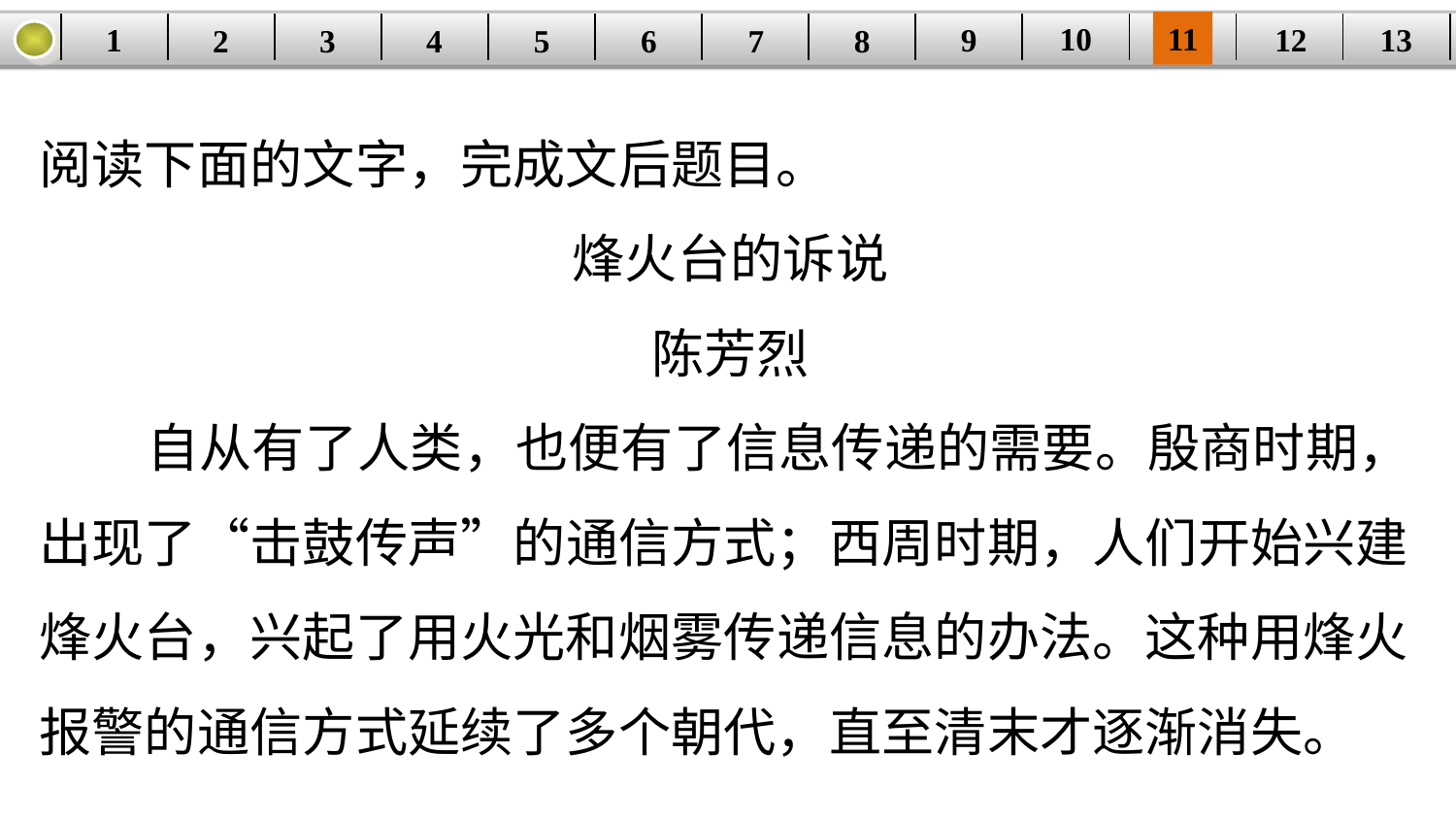

10

11
12
9
13
1
3
4
5
6
8
2
|  |  |  |  |  |  |  |  |  |  |  |  |  |
| --- | --- | --- | --- | --- | --- | --- | --- | --- | --- | --- | --- | --- |
7

阅读下面的文字，完成文后题目。
烽火台的诉说
陈芳烈
        自从有了人类，也便有了信息传递的需要。殷商时期，出现了“击鼓传声”的通信方式；西周时期，人们开始兴建烽火台，兴起了用火光和烟雾传递信息的办法。这种用烽火报警的通信方式延续了多个朝代，直至清末才逐渐消失。